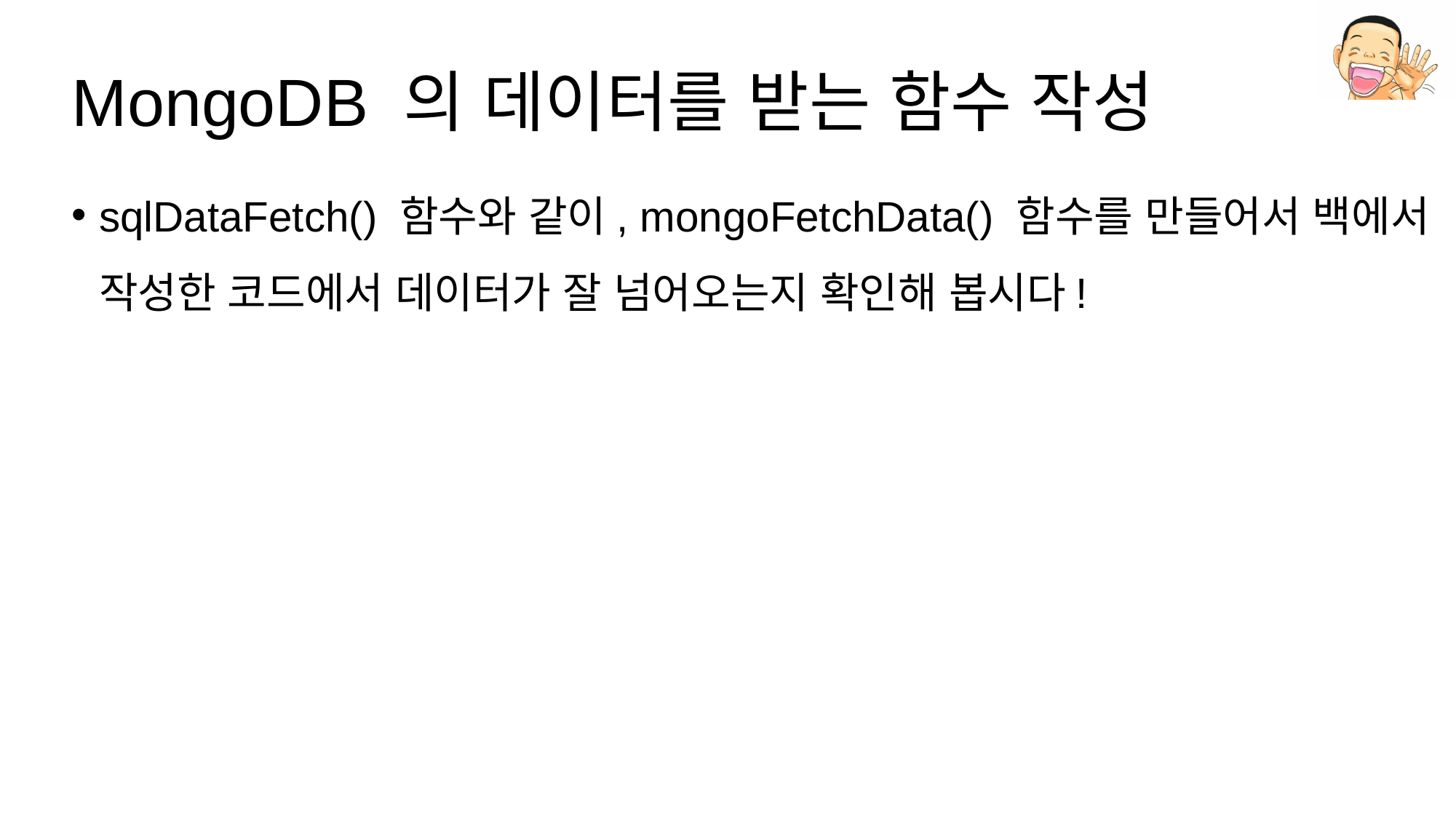

# MongoDB 의 데이터를 받는 함수 작성
sqlDataFetch() 함수와 같이, mongoFetchData() 함수를 만들어서 백에서 작성한 코드에서 데이터가 잘 넘어오는지 확인해 봅시다!